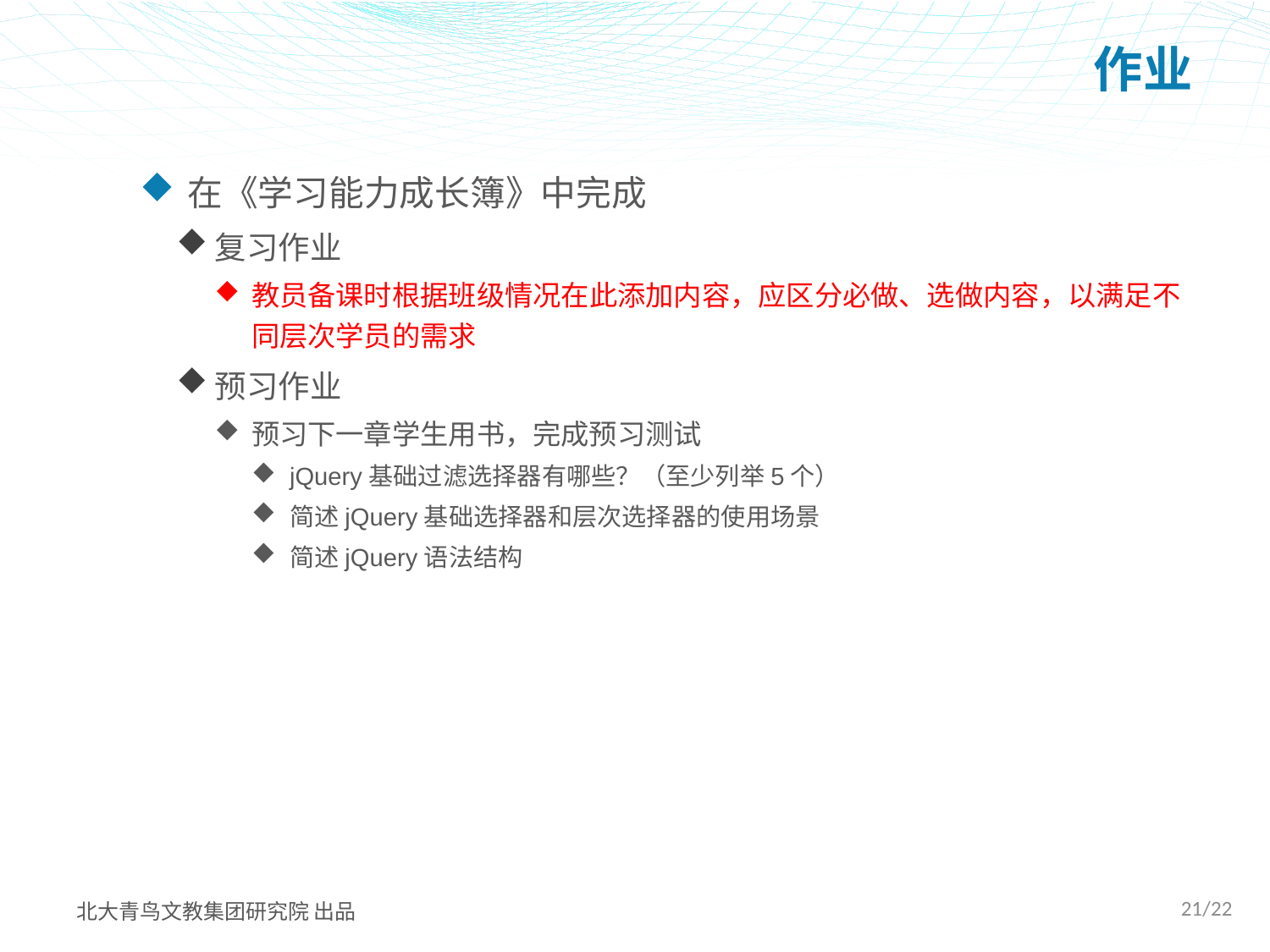

# 作业
在《学习能力成长簿》中完成
复习作业
教员备课时根据班级情况在此添加内容，应区分必做、选做内容，以满足不同层次学员的需求
预习作业
预习下一章学生用书，完成预习测试
jQuery基础过滤选择器有哪些？（至少列举5个）
简述jQuery基础选择器和层次选择器的使用场景
简述jQuery语法结构

21/22